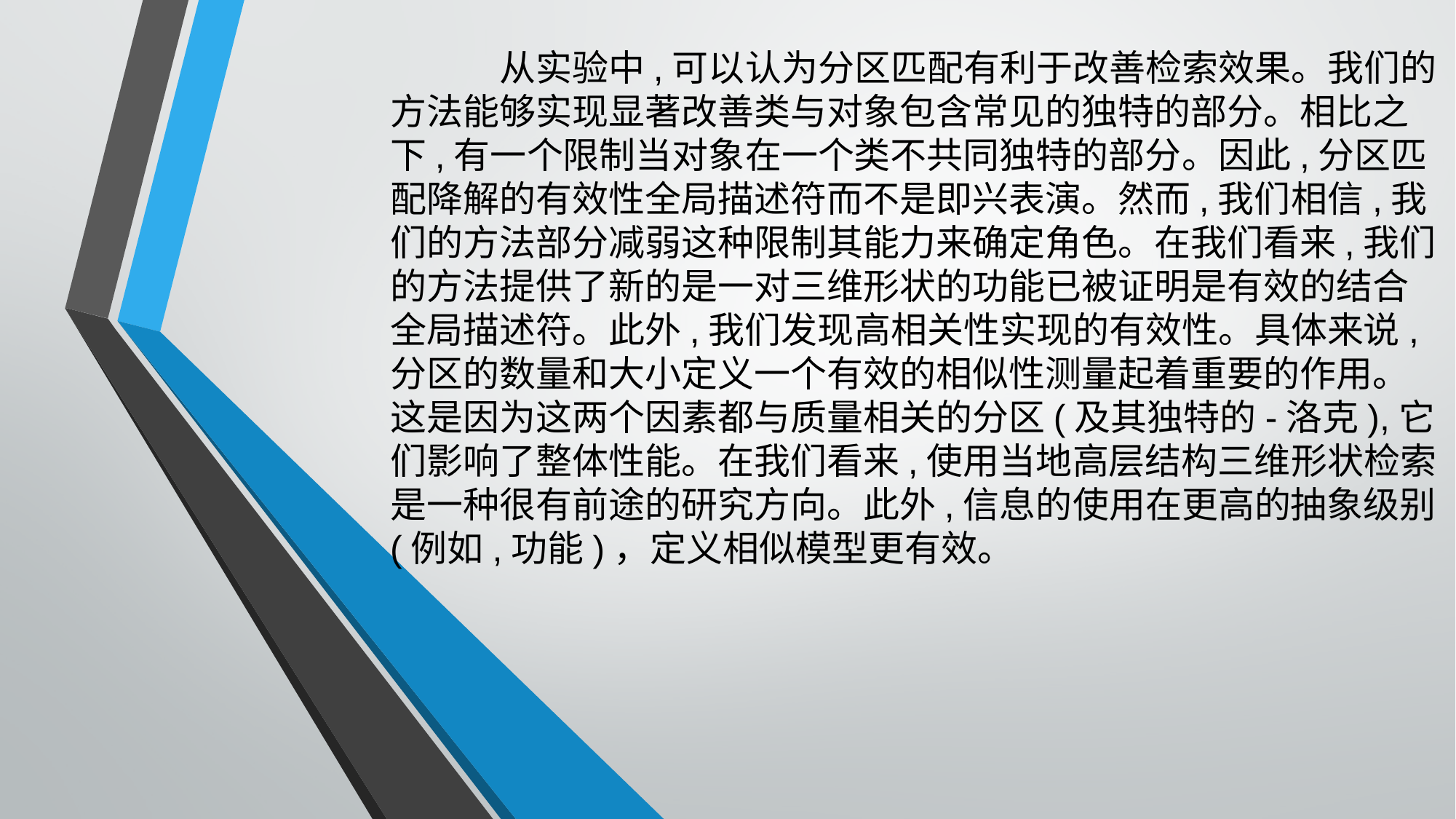

# 从实验中,可以认为分区匹配有利于改善检索效果。我们的方法能够实现显著改善类与对象包含常见的独特的部分。相比之下,有一个限制当对象在一个类不共同独特的部分。因此,分区匹配降解的有效性全局描述符而不是即兴表演。然而,我们相信,我们的方法部分减弱这种限制其能力来确定角色。在我们看来,我们的方法提供了新的是一对三维形状的功能已被证明是有效的结合全局描述符。此外,我们发现高相关性实现的有效性。具体来说,分区的数量和大小定义一个有效的相似性测量起着重要的作用。这是因为这两个因素都与质量相关的分区(及其独特的-洛克),它们影响了整体性能。在我们看来,使用当地高层结构三维形状检索是一种很有前途的研究方向。此外,信息的使用在更高的抽象级别(例如,功能)，定义相似模型更有效。